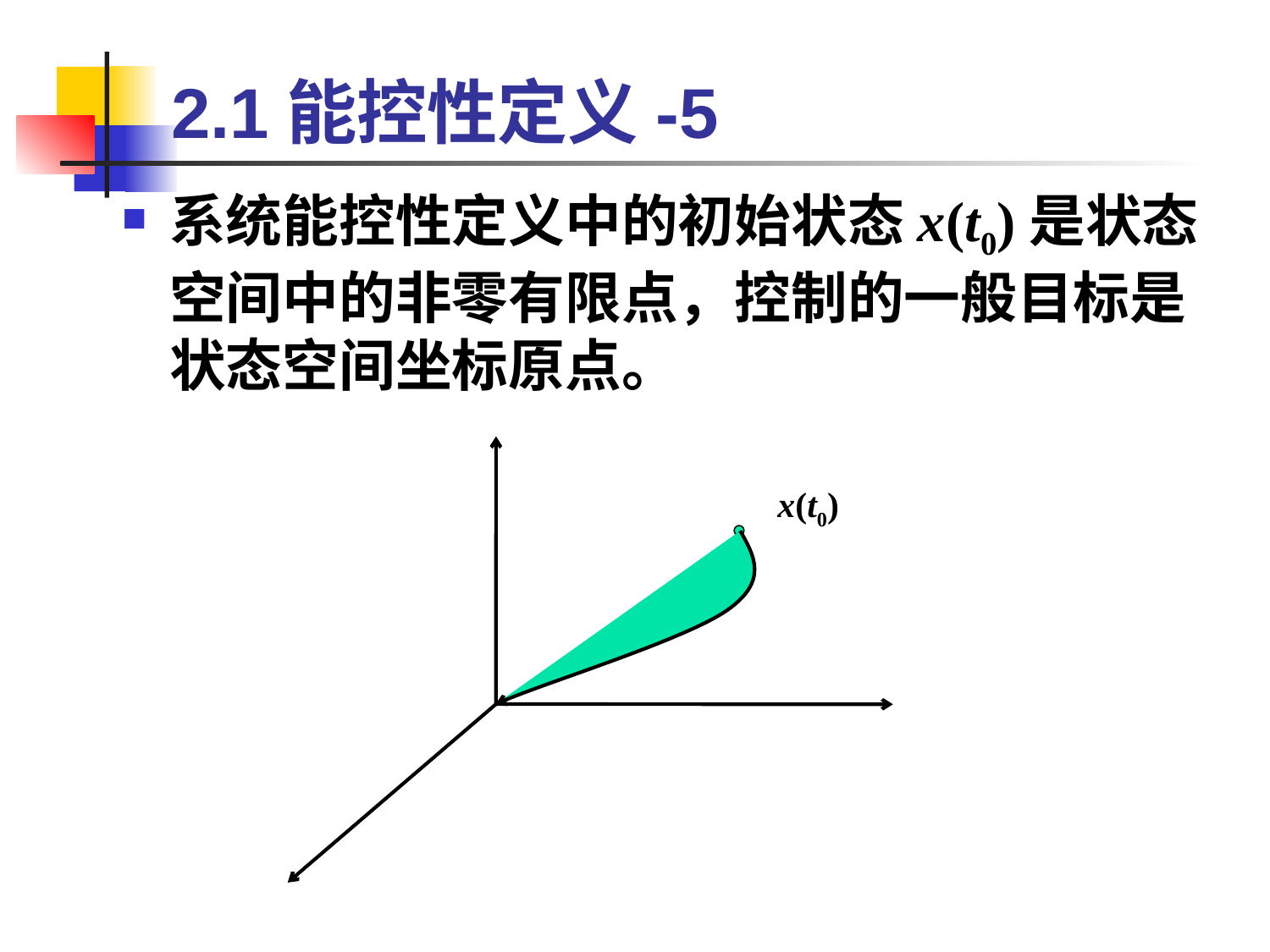

# 2.1能控性定义-5
系统能控性定义中的初始状态x(t0)是状态空间中的非零有限点，控制的一般目标是状态空间坐标原点。
x(t0)